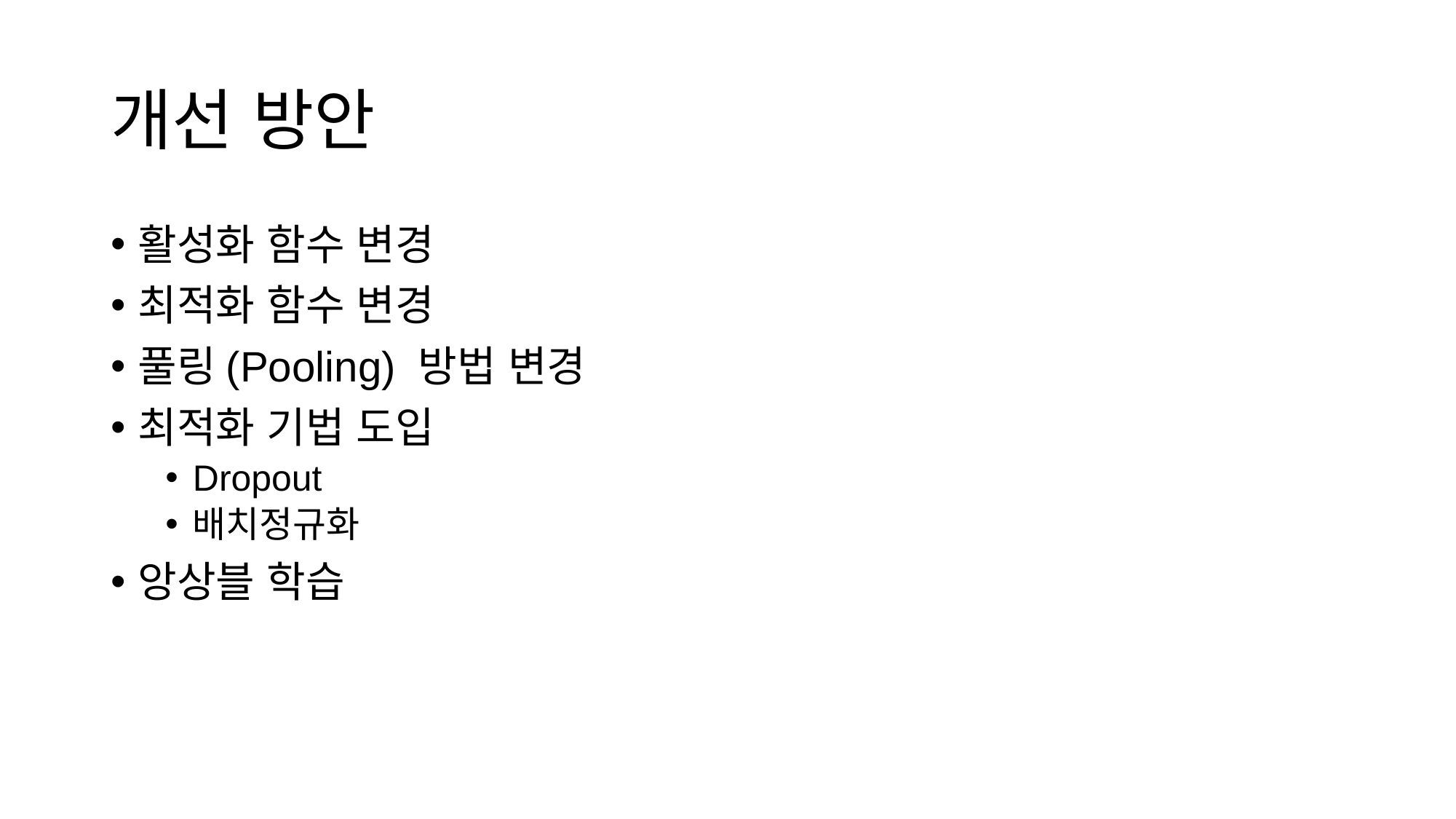

# 개선 방안
활성화 함수 변경
최적화 함수 변경
풀링(Pooling) 방법 변경
최적화 기법 도입
Dropout
배치정규화
앙상블 학습